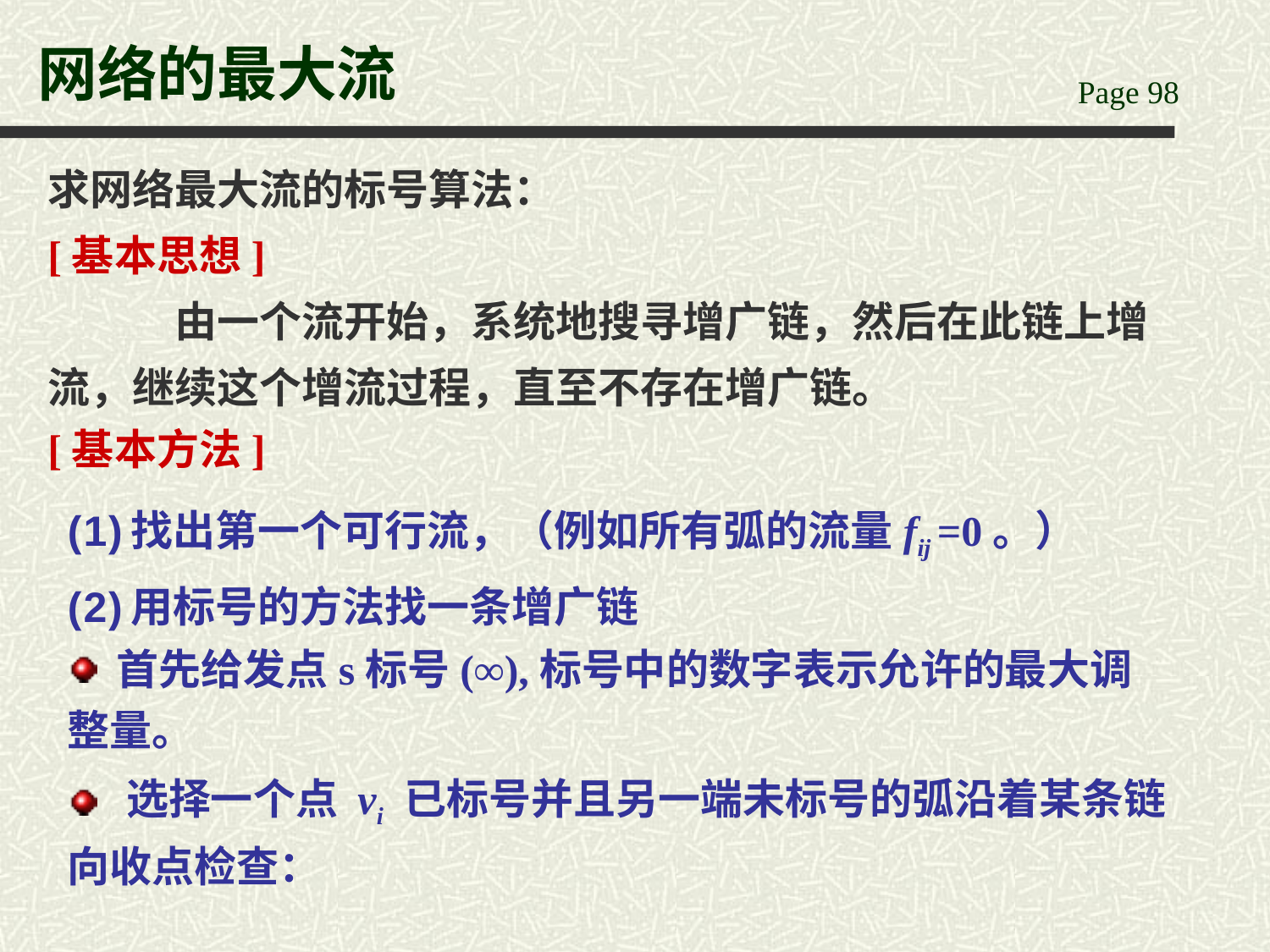

# 网络的最大流
求网络最大流的标号算法：
[基本思想]
	由一个流开始，系统地搜寻增广链，然后在此链上增流，继续这个增流过程，直至不存在增广链。
[基本方法]
找出第一个可行流，（例如所有弧的流量fij =0。）
用标号的方法找一条增广链
 首先给发点s标号(∞),标号中的数字表示允许的最大调整量。
  选择一个点 vi 已标号并且另一端未标号的弧沿着某条链向收点检查：